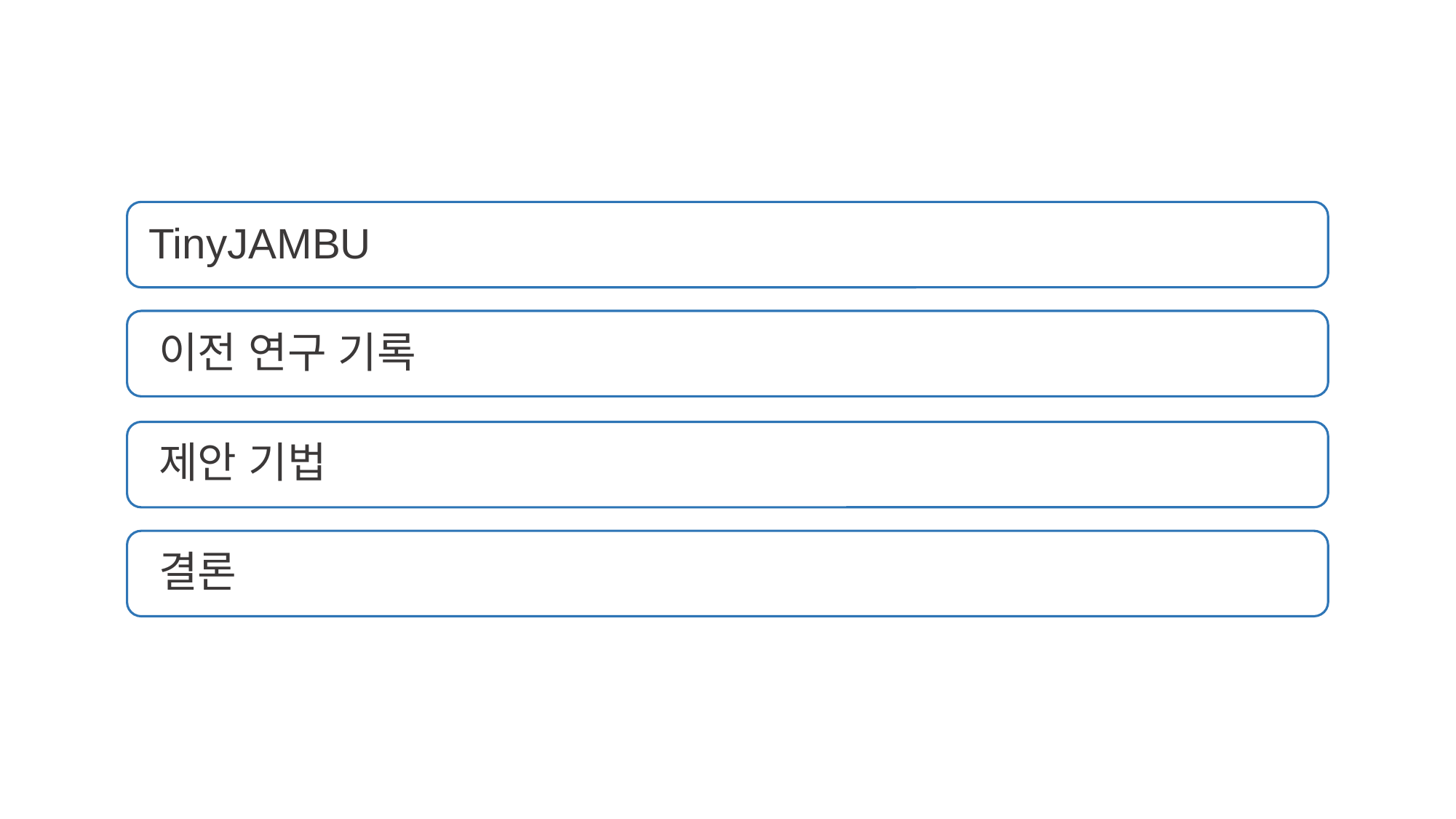

TinyJAMBU
 이전 연구 기록
 제안 기법
 결론